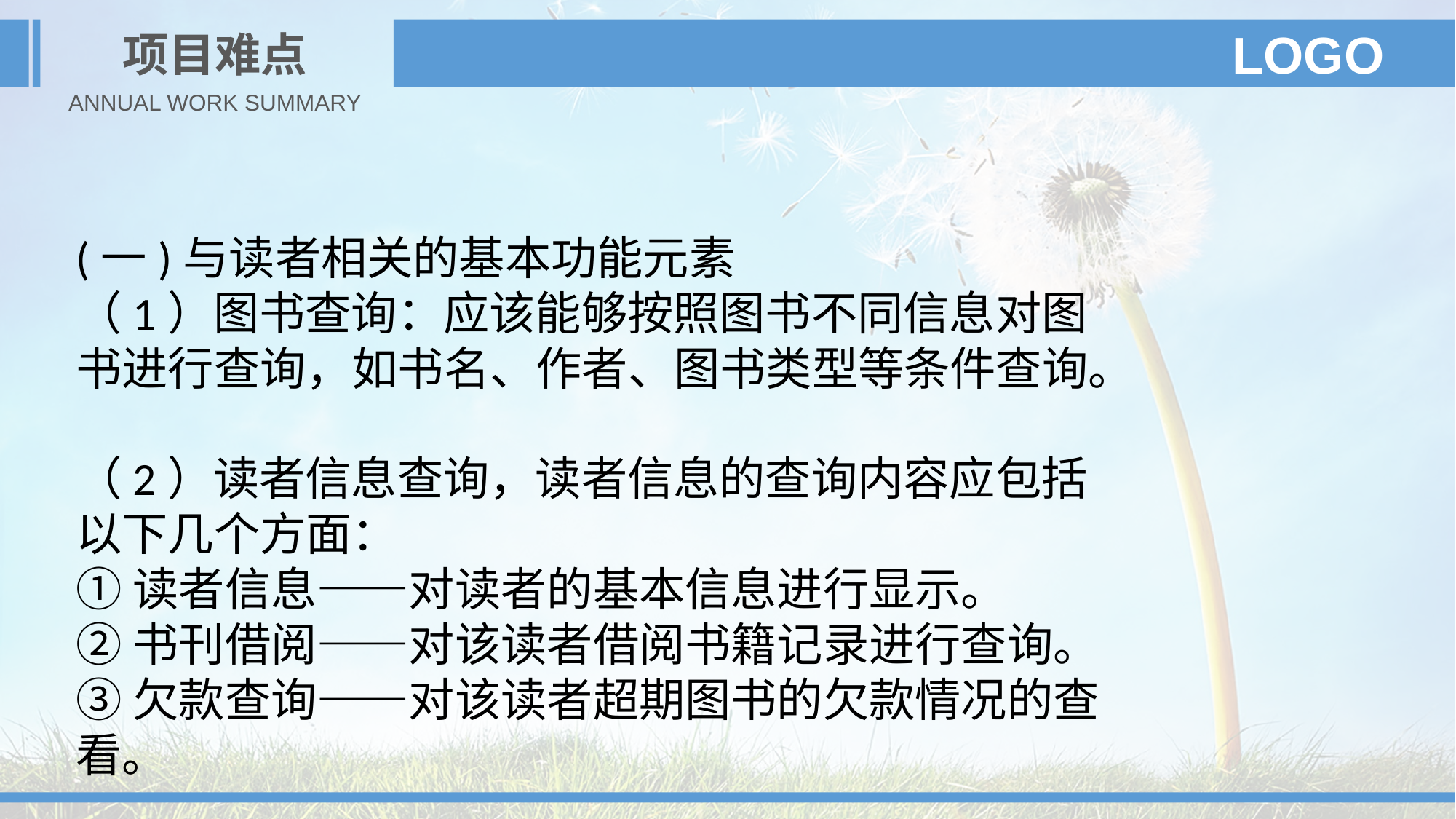

项目难点
LOGO
ANNUAL WORK SUMMARY
(一)与读者相关的基本功能元素
（1）图书查询：应该能够按照图书不同信息对图书进行查询，如书名、作者、图书类型等条件查询。
（2）读者信息查询，读者信息的查询内容应包括以下几个方面：
①读者信息——对读者的基本信息进行显示。
②书刊借阅——对该读者借阅书籍记录进行查询。
③欠款查询——对该读者超期图书的欠款情况的查看。